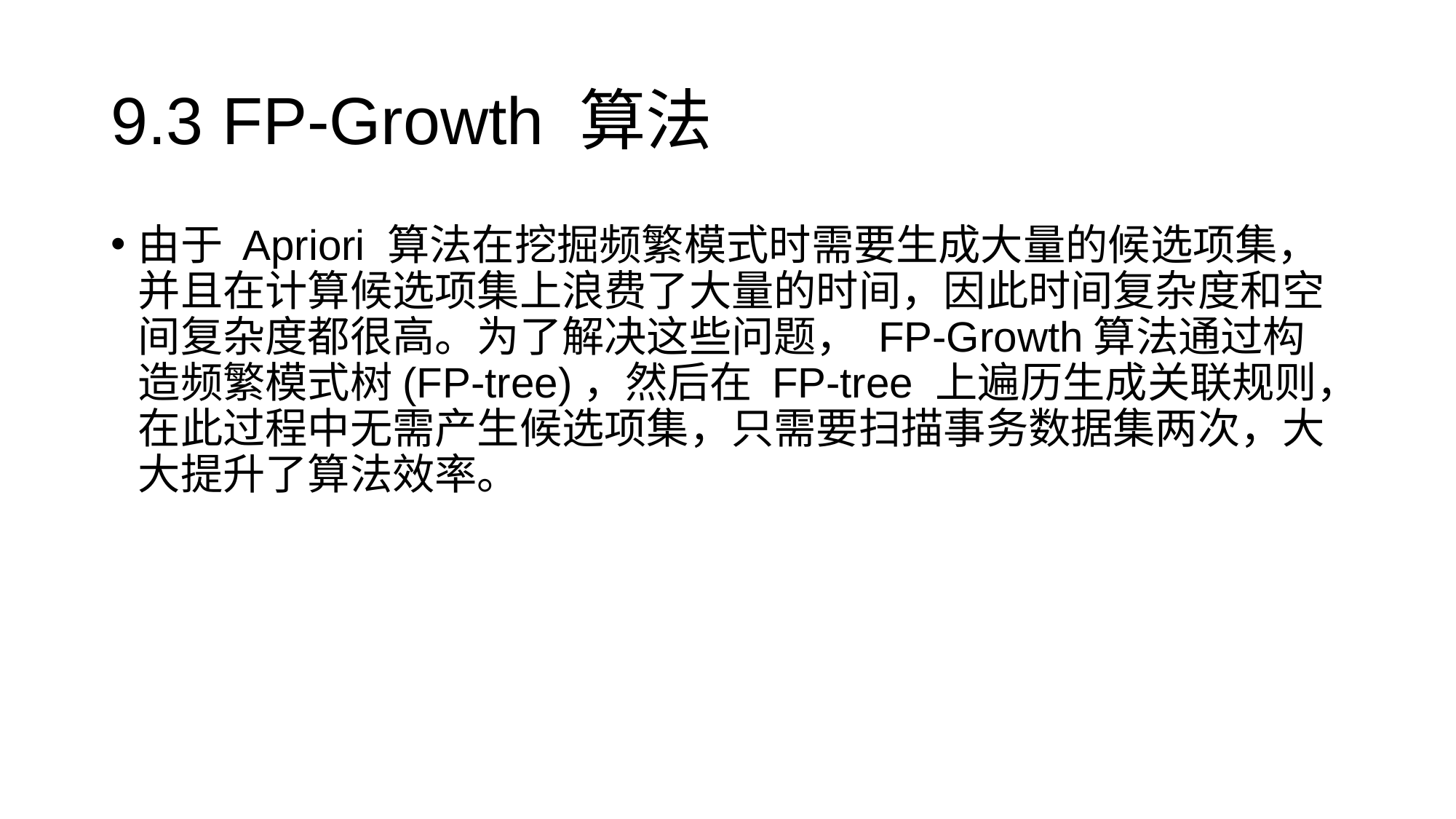

# 9.3 FP-Growth 算法
由于 Apriori 算法在挖掘频繁模式时需要生成大量的候选项集，并且在计算候选项集上浪费了大量的时间，因此时间复杂度和空间复杂度都很高。为了解决这些问题， FP-Growth算法通过构造频繁模式树(FP-tree)，然后在 FP-tree 上遍历生成关联规则，在此过程中无需产生候选项集，只需要扫描事务数据集两次，大大提升了算法效率。